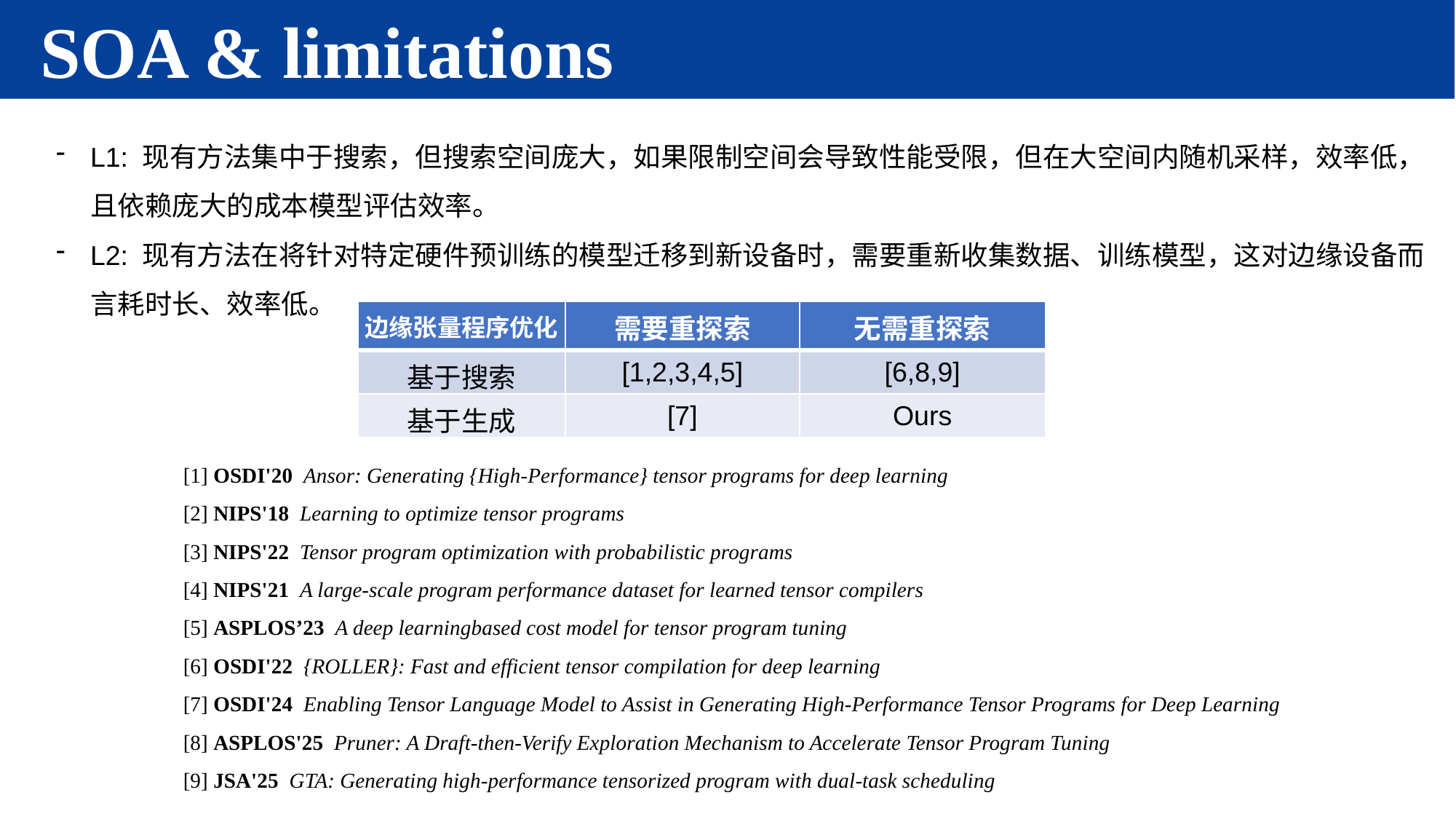

SOA & limitations
L1: 现有方法集中于搜索，但搜索空间庞大，如果限制空间会导致性能受限，但在大空间内随机采样，效率低，且依赖庞大的成本模型评估效率。
L2: 现有方法在将针对特定硬件预训练的模型迁移到新设备时，需要重新收集数据、训练模型，这对边缘设备而言耗时长、效率低。
| 边缘张量程序优化 | 需要重探索 | 无需重探索 |
| --- | --- | --- |
| 基于搜索 | [1,2,3,4,5] | [6,8,9] |
| 基于生成 | [7] | Ours |
[1] OSDI'20  Ansor: Generating {High-Performance} tensor programs for deep learning
[2] NIPS'18  Learning to optimize tensor programs
[3] NIPS'22  Tensor program optimization with probabilistic programs
[4] NIPS'21  A large-scale program performance dataset for learned tensor compilers
[5] ASPLOS’23  A deep learningbased cost model for tensor program tuning
[6] OSDI'22  {ROLLER}: Fast and efficient tensor compilation for deep learning
[7] OSDI'24  Enabling Tensor Language Model to Assist in Generating High-Performance Tensor Programs for Deep Learning
[8] ASPLOS'25  Pruner: A Draft-then-Verify Exploration Mechanism to Accelerate Tensor Program Tuning
[9] JSA'25  GTA: Generating high-performance tensorized program with dual-task scheduling